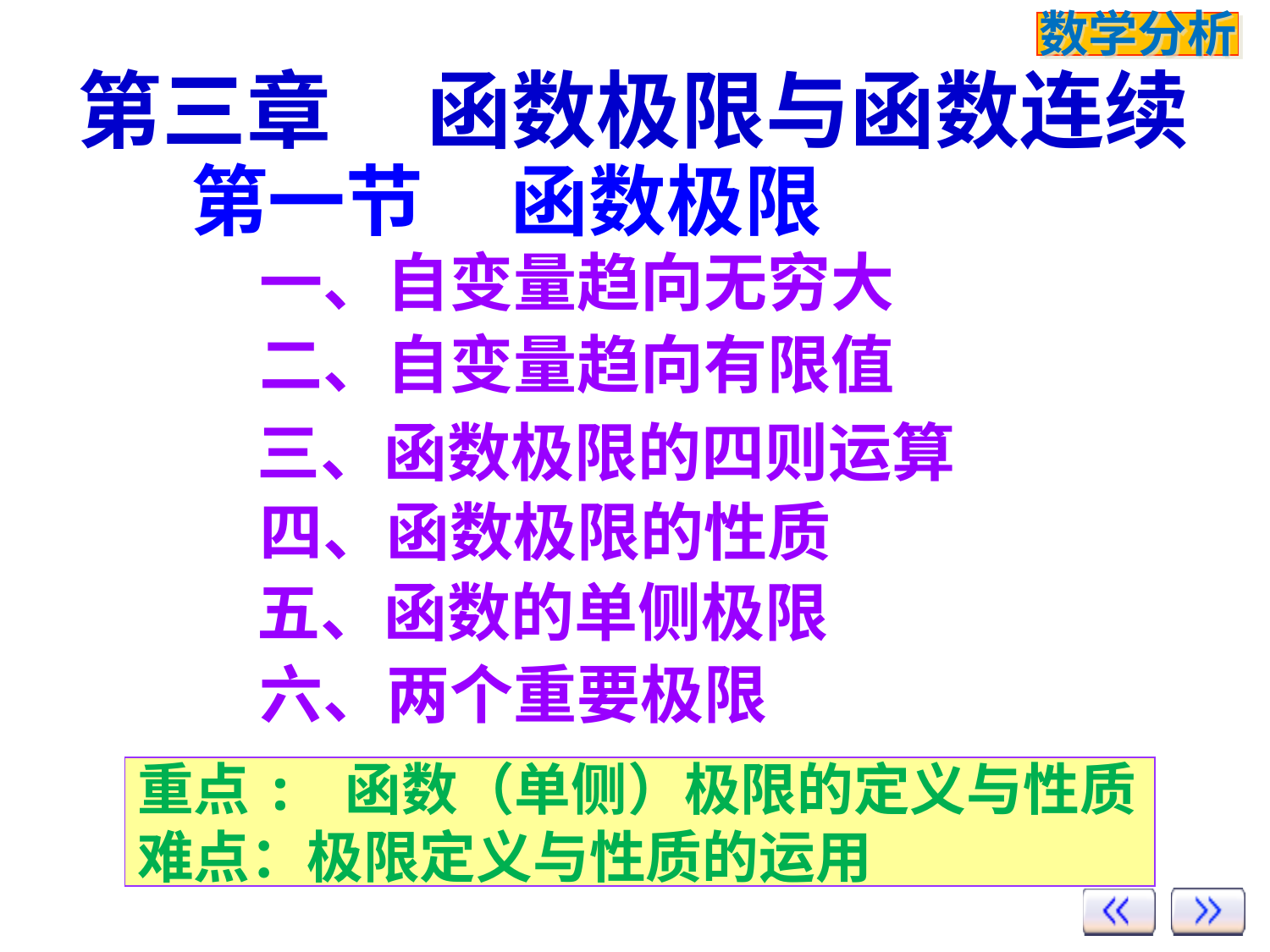

第三章     函数极限与函数连续
第一节     函数极限
一、自变量趋向无穷大
二、自变量趋向有限值
三、函数极限的四则运算
四、函数极限的性质
五、函数的单侧极限
六、两个重要极限
重点: 函数（单侧）极限的定义与性质
难点：极限定义与性质的运用